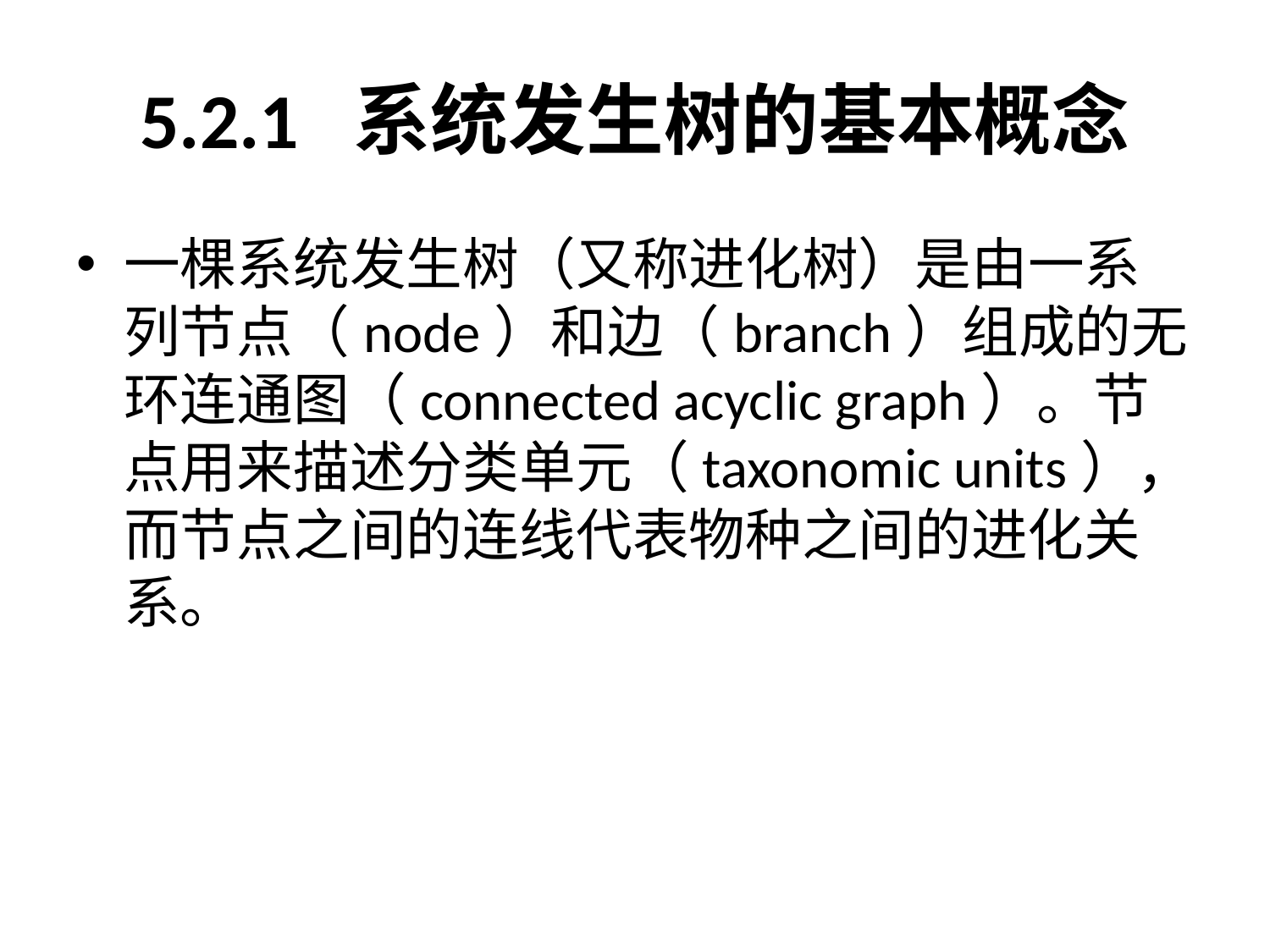

# 5.2.1  系统发生树的基本概念
一棵系统发生树（又称进化树）是由一系列节点（node）和边（branch）组成的无环连通图（connected acyclic graph）。节点用来描述分类单元（taxonomic units），而节点之间的连线代表物种之间的进化关系。